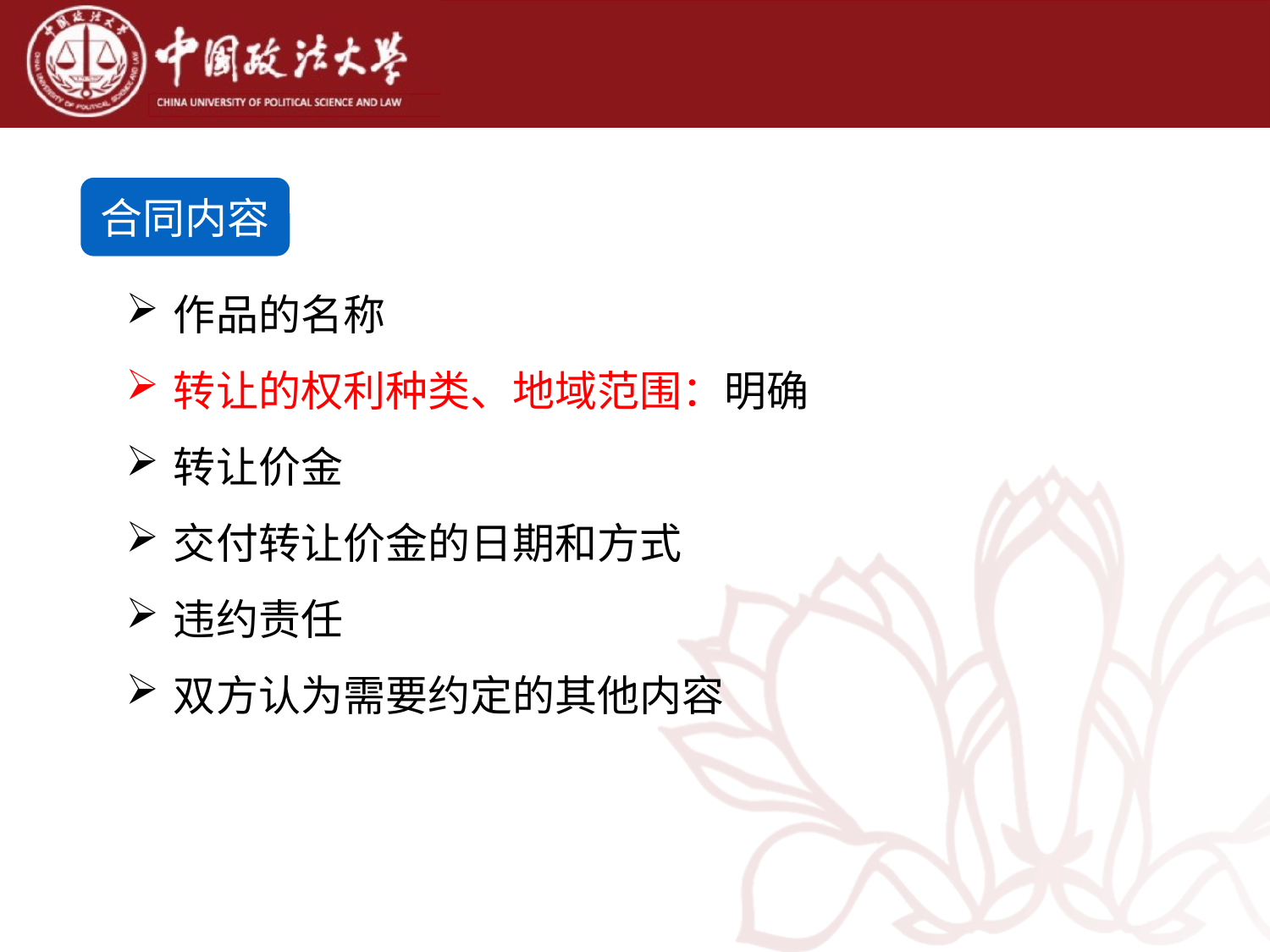

合同内容
作品的名称
转让的权利种类、地域范围：明确
转让价金
交付转让价金的日期和方式
违约责任
双方认为需要约定的其他内容